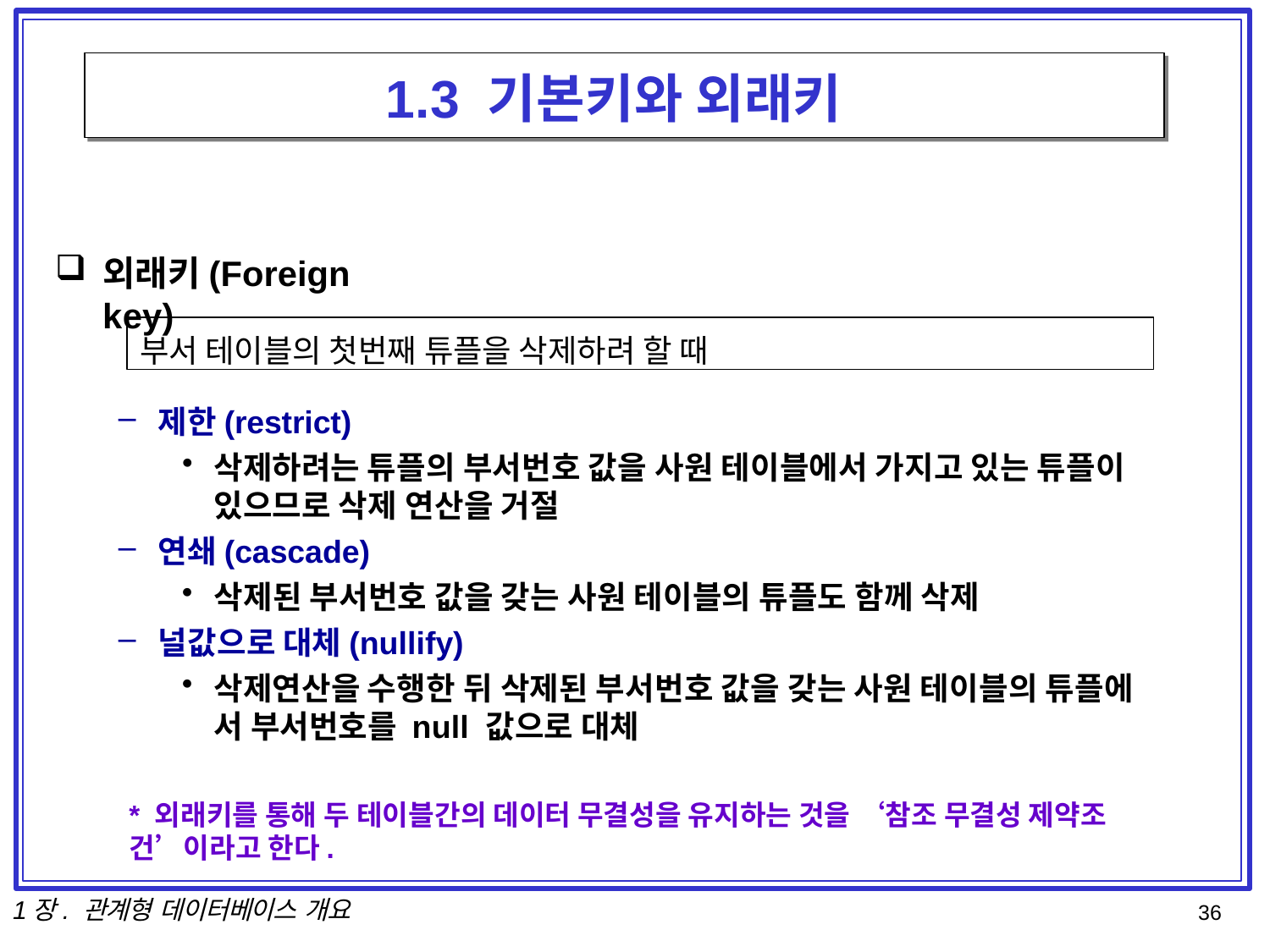

# 1.3 기본키와 외래키
외래키(Foreign key)
부서 테이블의 첫번째 튜플을 삭제하려 할 때
제한(restrict)
삭제하려는 튜플의 부서번호 값을 사원 테이블에서 가지고 있는 튜플이  있으므로 삭제 연산을 거절
연쇄(cascade)
삭제된 부서번호 값을 갖는 사원 테이블의 튜플도 함께 삭제
널값으로 대체(nullify)
삭제연산을 수행한 뒤 삭제된 부서번호 값을 갖는 사원 테이블의 튜플에
서 부서번호를 null 값으로 대체

* 외래키를 통해 두 테이블간의 데이터 무결성을 유지하는 것을 ‘참조 무결성 제약조  건’이라고 한다.
1장. 관계형 데이터베이스 개요
36